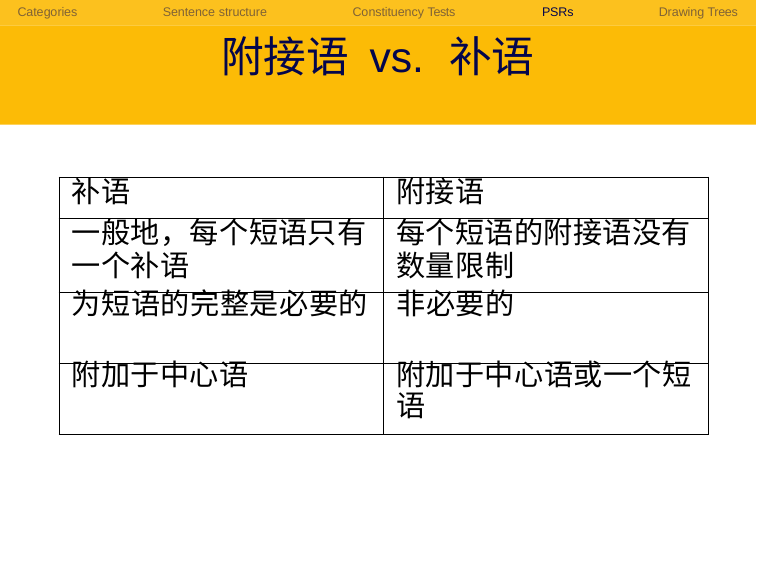

Categories	Sentence structure	Constituency Tests	PSRs	Drawing Trees
# 附接语 vs. 补语
| 补语 | 附接语 |
| --- | --- |
| 一般地，每个短语只有一个补语 | 每个短语的附接语没有数量限制 |
| 为短语的完整是必要的 | 非必要的 |
| 附加于中心语 | 附加于中心语或一个短语 |